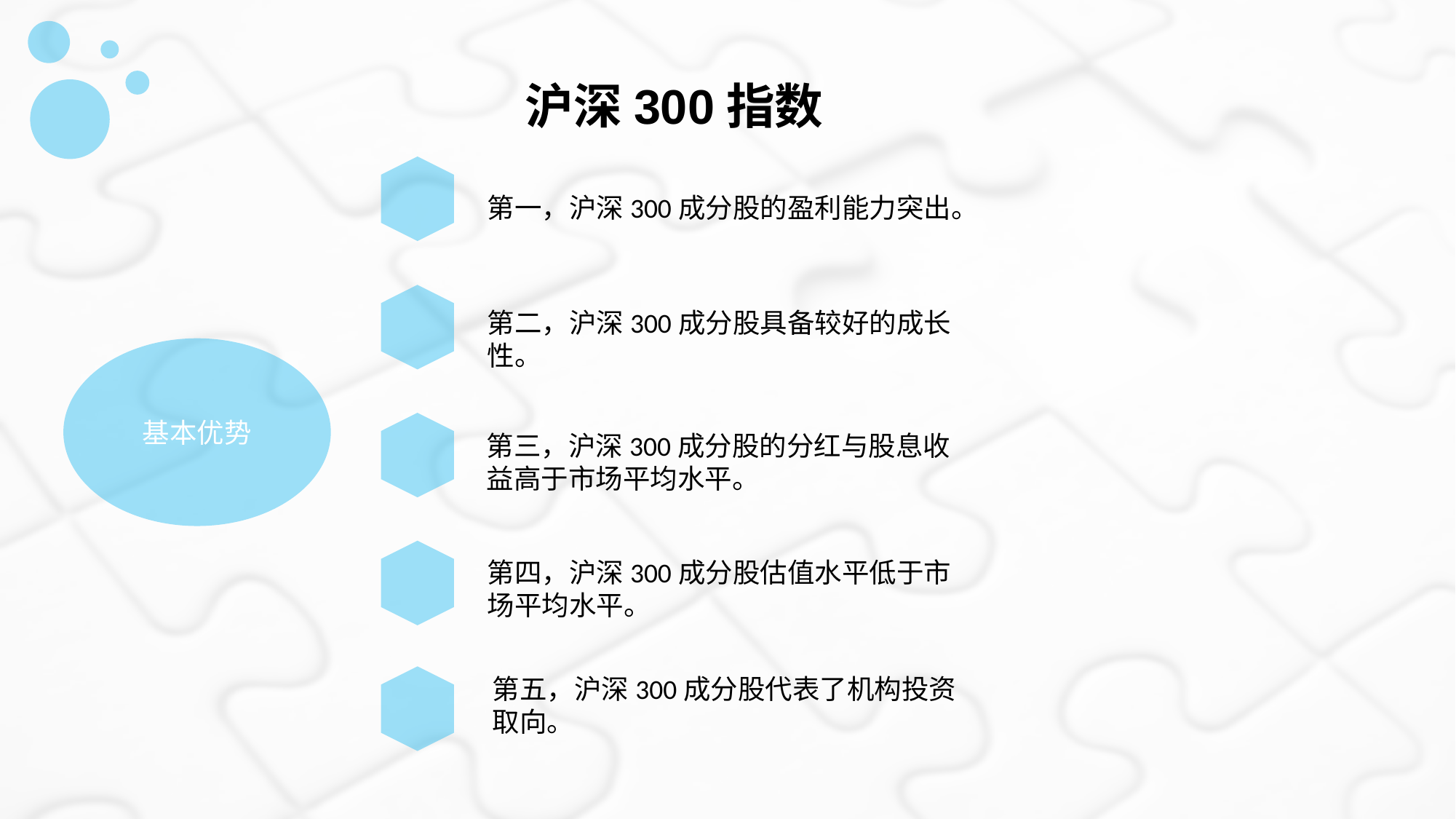

沪深300指数

第一，沪深300成分股的盈利能力突出。

第二，沪深300成分股具备较好的成长性。
基本优势

第三，沪深300成分股的分红与股息收益高于市场平均水平。

第四，沪深300成分股估值水平低于市场平均水平。
第五，沪深300成分股代表了机构投资取向。